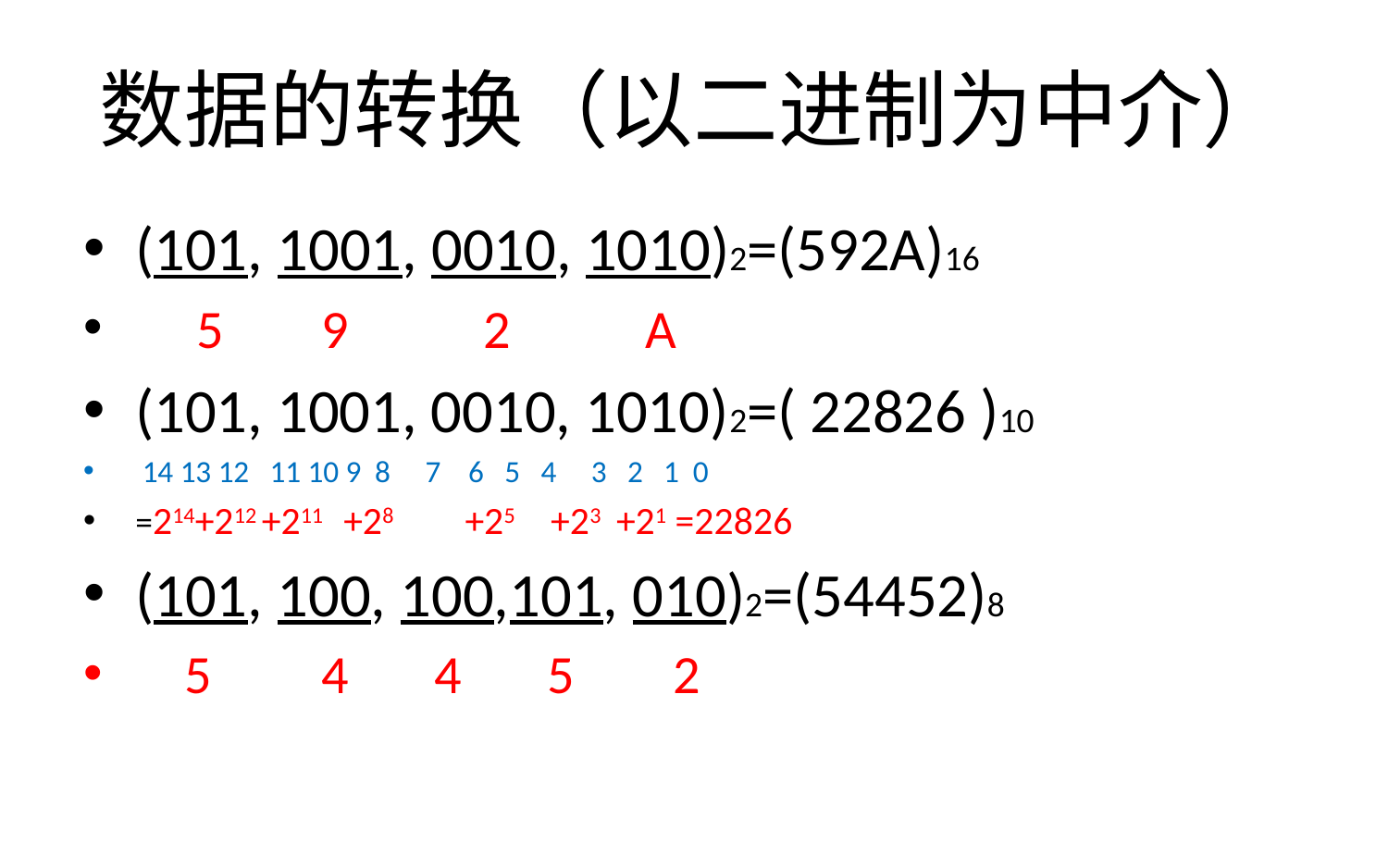

# 数据的转换（以二进制为中介）
(101, 1001, 0010, 1010)2=(592A)16
     5        9           2           A
(101, 1001, 0010, 1010)2=( 22826 )10
 14 13 12   11 10 9  8     7    6   5   4     3   2   1  0
=214+212 +211    +28              +25       +23   +21 =22826
(101, 100, 100,101, 010)2=(54452)8
    5         4       4       5        2